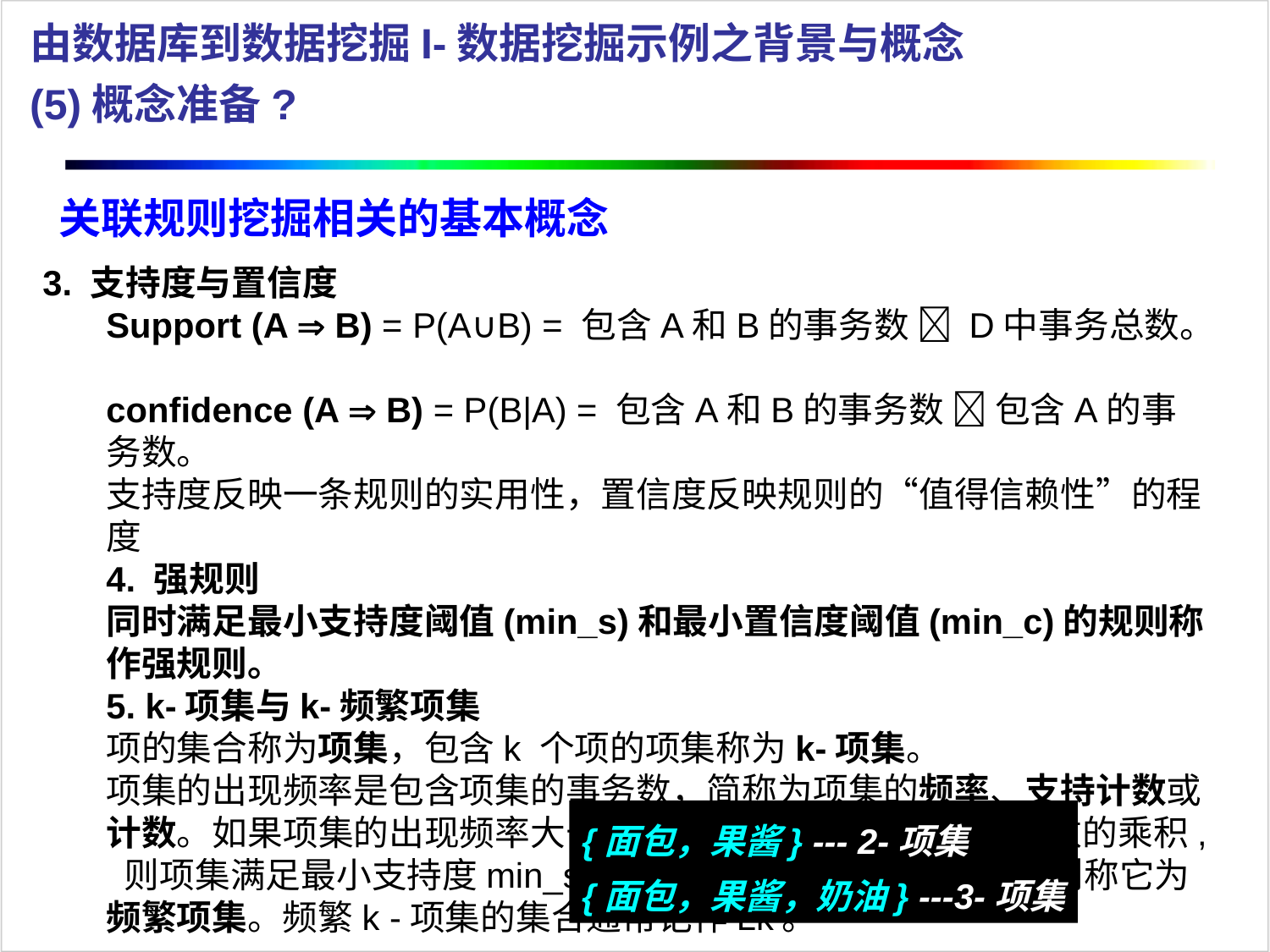

由数据库到数据挖掘I-数据挖掘示例之背景与概念
(5)概念准备?
关联规则挖掘相关的基本概念
3. 支持度与置信度
Support (A ⇒ B) = P(A∪B) = 包含A和B的事务数 ÷ D中事务总数。
confidence (A ⇒ B) = P(B|A) = 包含A和B的事务数 ÷ 包含A的事务数。
支持度反映一条规则的实用性，置信度反映规则的“值得信赖性”的程度
4. 强规则
同时满足最小支持度阈值(min_s)和最小置信度阈值(min_c)的规则称作强规则。
5. k-项集与k-频繁项集
项的集合称为项集，包含k 个项的项集称为k-项集。
项集的出现频率是包含项集的事务数，简称为项集的频率、支持计数或计数。如果项集的出现频率大于或等于min_s与D 中事务总数的乘积, 则项集满足最小支持度min_s。如果项集满足最小支持度，则称它为频繁项集。频繁k -项集的集合通常记作Lk。
{面包，果酱} --- 2-项集
{面包，果酱，奶油} ---3-项集